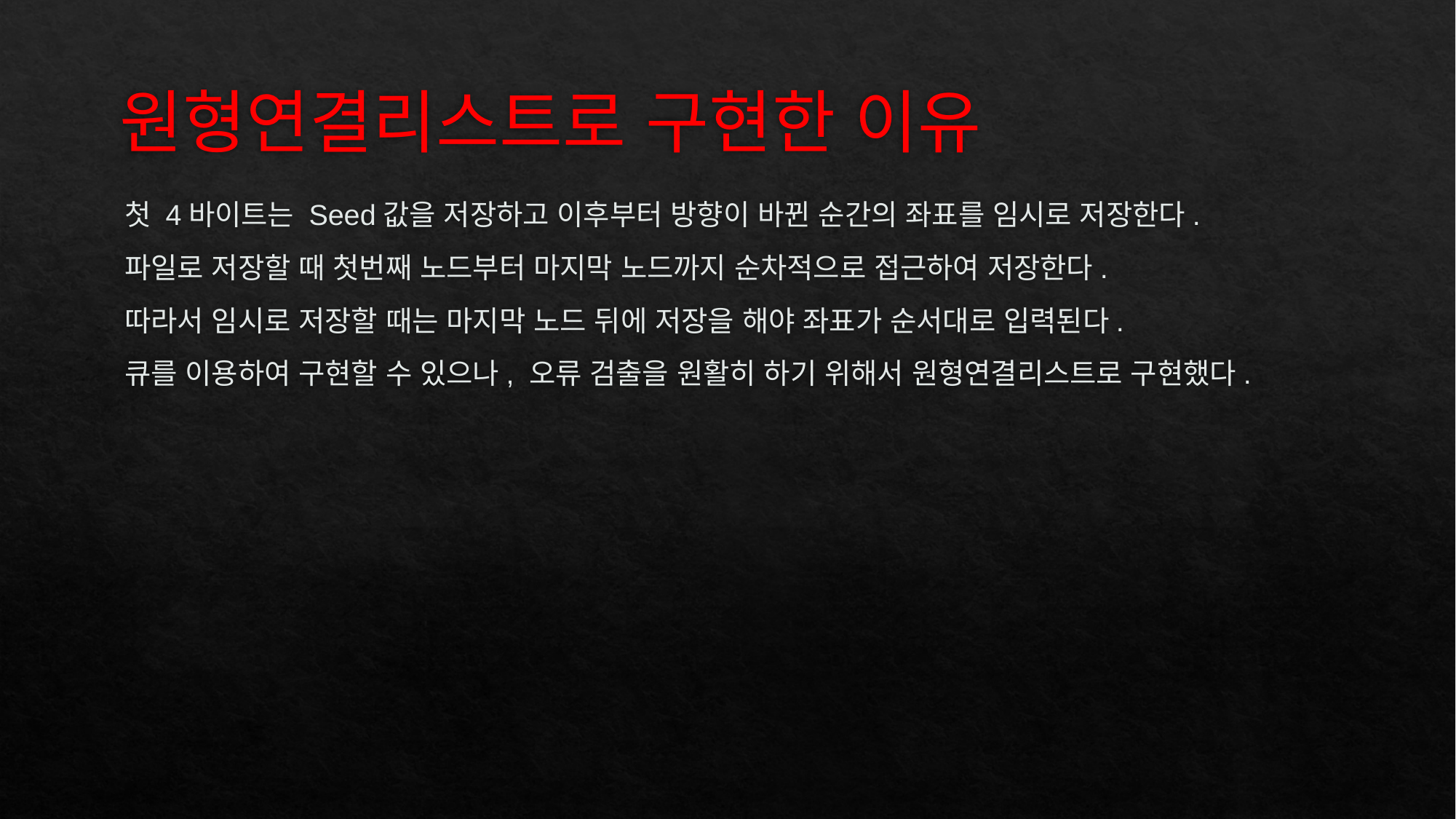

# 원형연결리스트로 구현한 이유
첫 4바이트는 Seed값을 저장하고 이후부터 방향이 바뀐 순간의 좌표를 임시로 저장한다.
파일로 저장할 때 첫번째 노드부터 마지막 노드까지 순차적으로 접근하여 저장한다.
따라서 임시로 저장할 때는 마지막 노드 뒤에 저장을 해야 좌표가 순서대로 입력된다.
큐를 이용하여 구현할 수 있으나, 오류 검출을 원활히 하기 위해서 원형연결리스트로 구현했다.